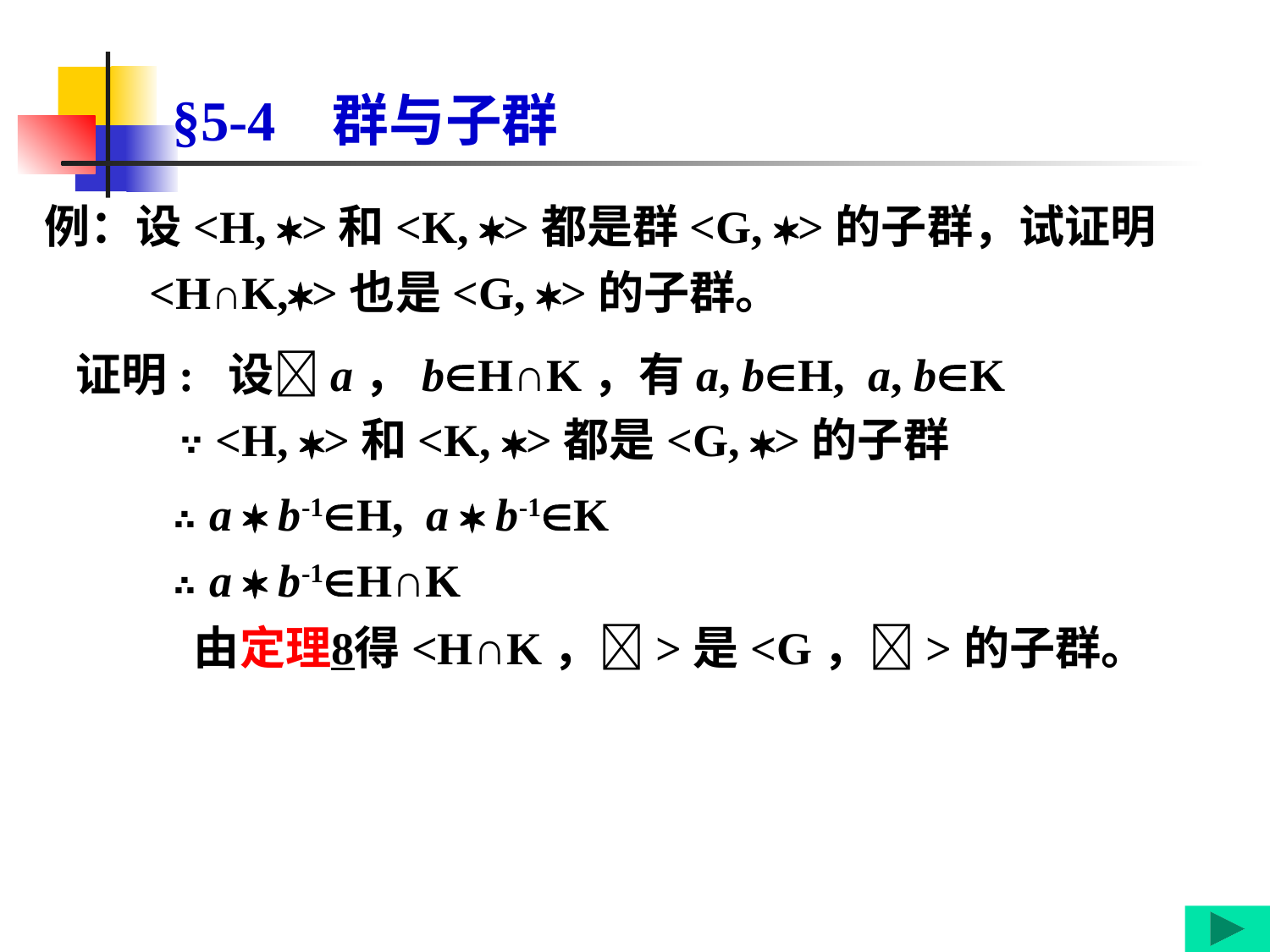

# §5-4   群与子群
例：设<H, ∗>和<K, ∗>都是群<G, ∗>的子群，试证明<H∩K,∗>也是<G, ∗>的子群。
证明:  设∀a，b∈H∩K，有a, b∈H,  a, b∈K
         ∵ <H, ∗>和<K, ∗>都是<G, ∗>的子群
∴ a ∗ b-1∈H,  a ∗ b-1∈K
∴ a ∗ b-1∈H∩K
 由定理8得<H∩K，∗>是<G，∗>的子群。
44